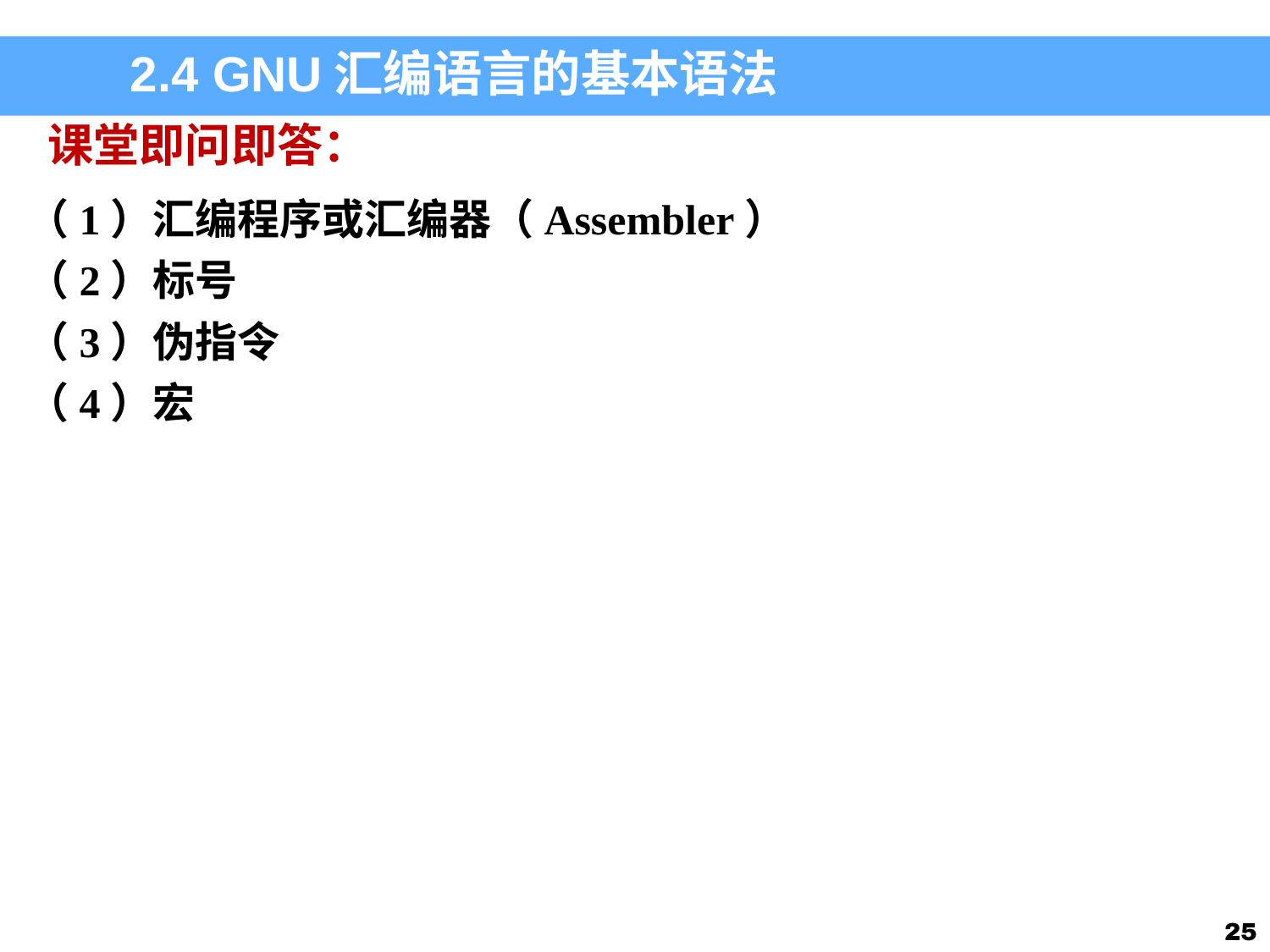

2.4 GNU汇编语言的基本语法
课堂即问即答：
（1）汇编程序或汇编器（Assembler）
（2）标号
（3）伪指令
（4）宏
25